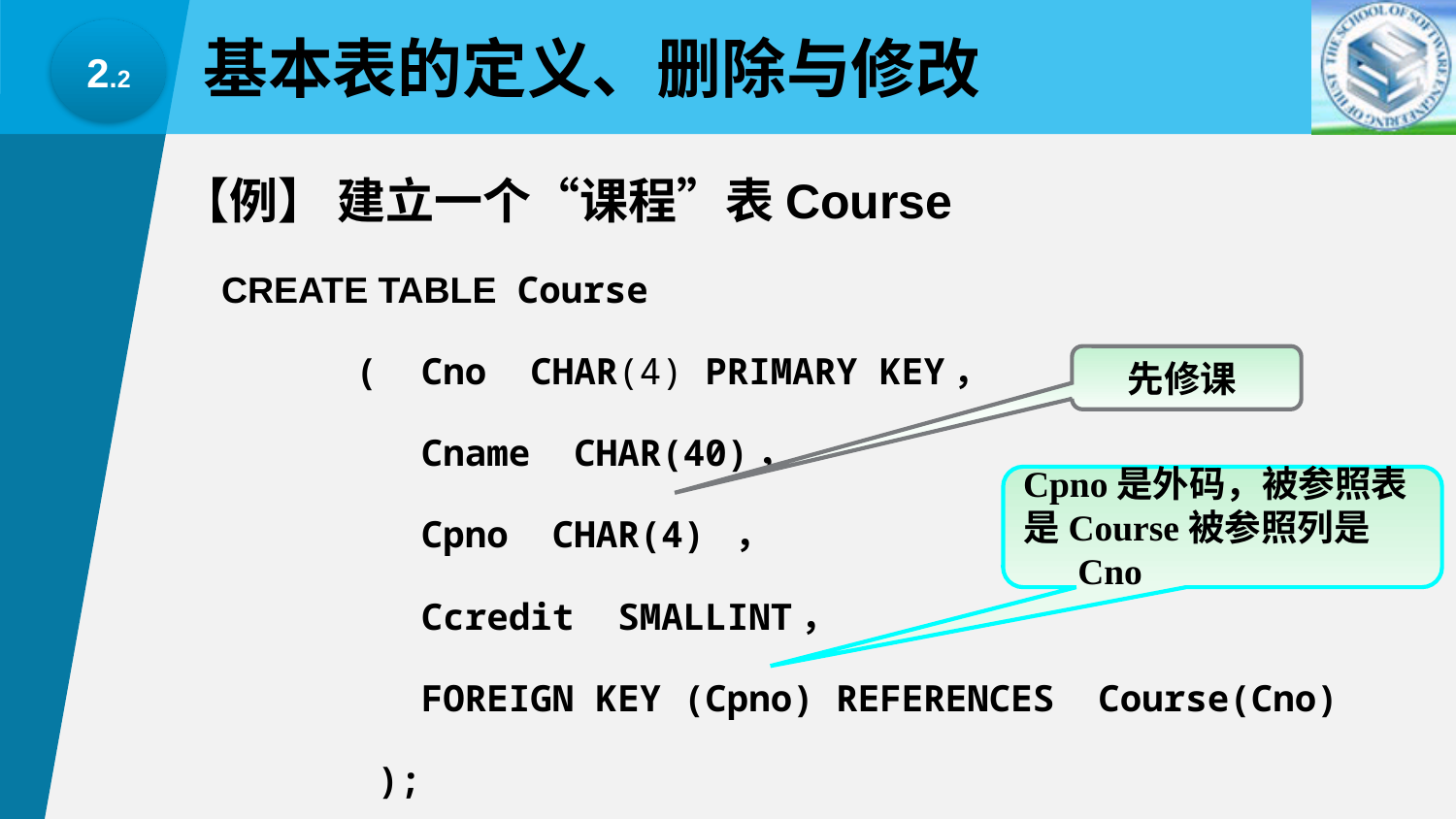

基本表的定义、删除与修改
2.2
【例】 建立一个“课程”表Course
    CREATE TABLE  Course
        (  Cno  CHAR(4) PRIMARY KEY，
           Cname  CHAR(40)，
           Cpno  CHAR(4) ，
           Ccredit  SMALLINT，
           FOREIGN KEY (Cpno) REFERENCES  Course(Cno)
         );
先修课
Cpno是外码，被参照表
是Course被参照列是Cno